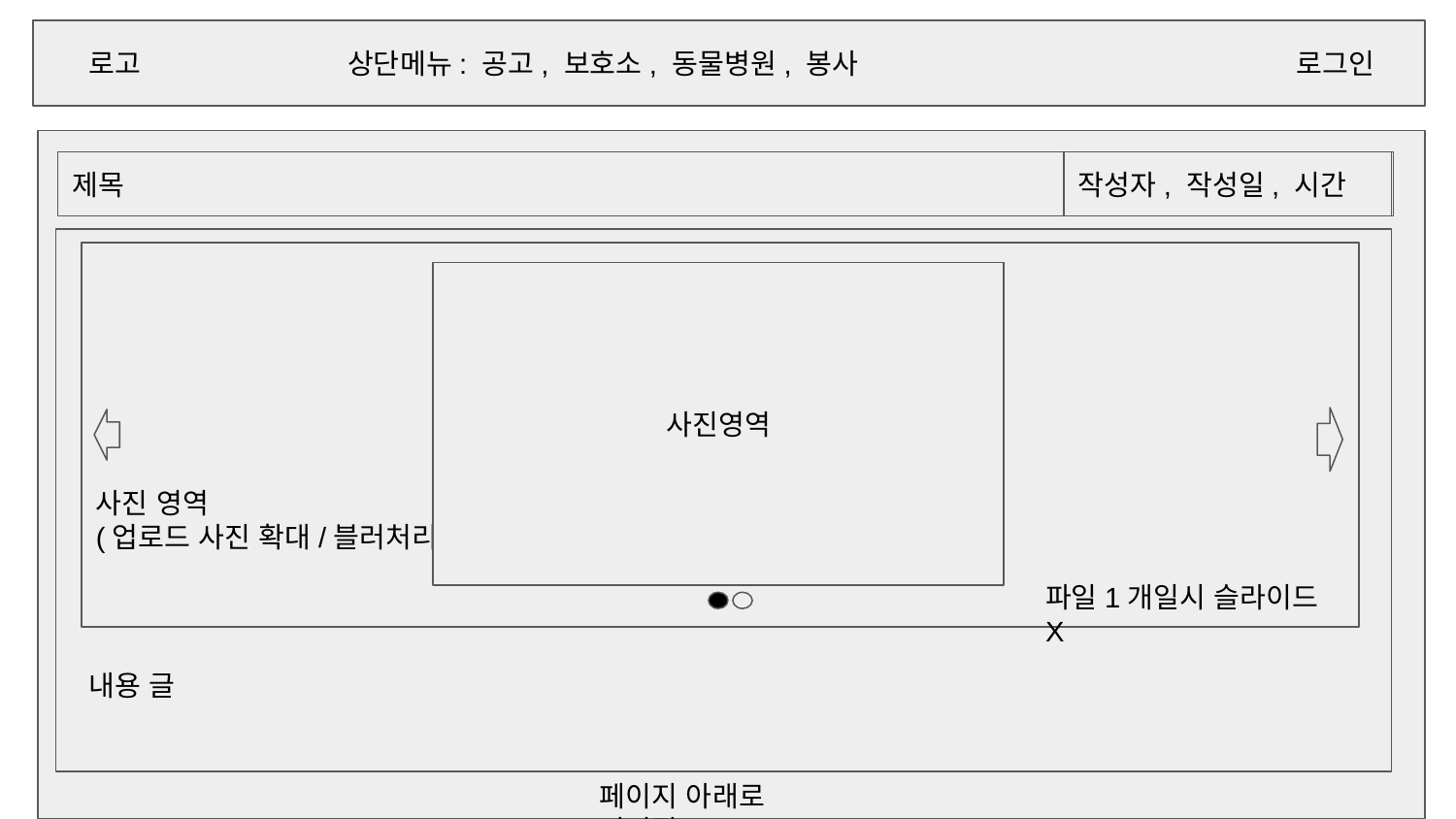

로고
상단메뉴: 공고, 보호소, 동물병원, 봉사
로그인

제목
작성자, 작성일, 시간

사진 영역
(업로드 사진 확대/블러처리)
사진영역

파일1개일시 슬라이드 X

내용 글
페이지 아래로 이어짐